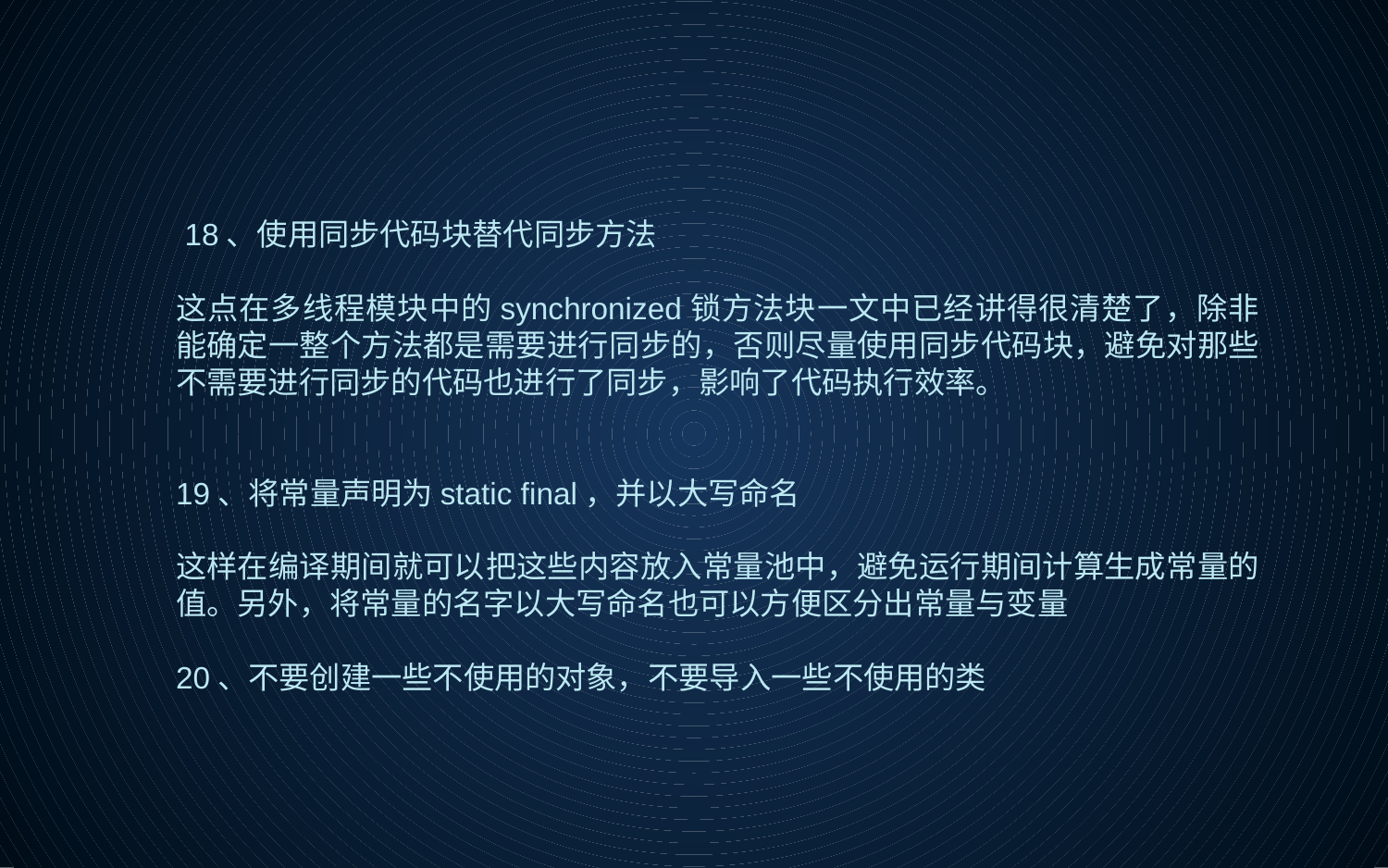

18、使用同步代码块替代同步方法

这点在多线程模块中的synchronized锁方法块一文中已经讲得很清楚了，除非能确定一整个方法都是需要进行同步的，否则尽量使用同步代码块，避免对那些不需要进行同步的代码也进行了同步，影响了代码执行效率。

19、将常量声明为static final，并以大写命名

这样在编译期间就可以把这些内容放入常量池中，避免运行期间计算生成常量的值。另外，将常量的名字以大写命名也可以方便区分出常量与变量

20、不要创建一些不使用的对象，不要导入一些不使用的类